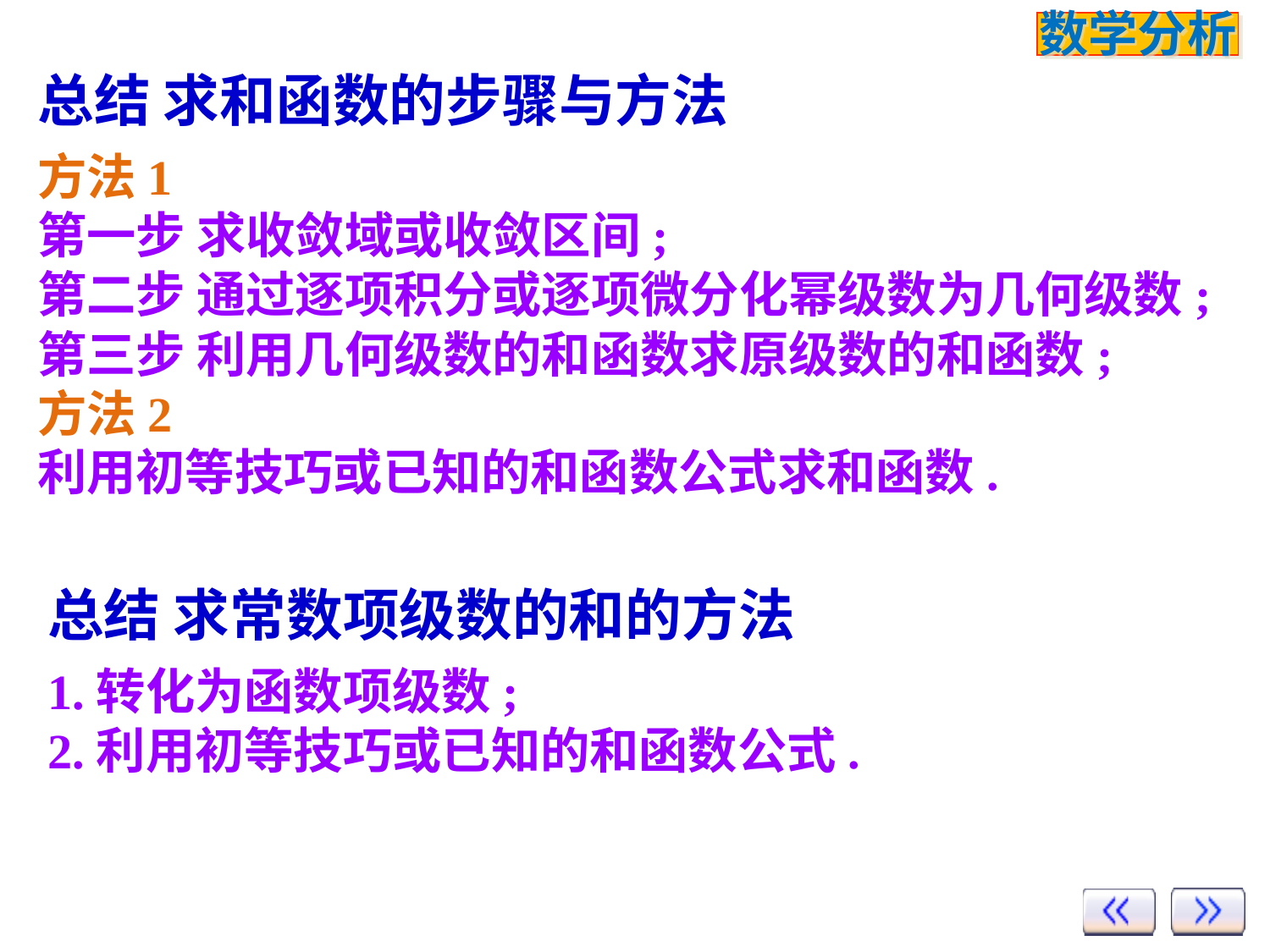

总结 求和函数的步骤与方法

方法1
第一步 求收敛域或收敛区间;
第二步 通过逐项积分或逐项微分化幂级数为几何级数;
第三步 利用几何级数的和函数求原级数的和函数;
方法2
利用初等技巧或已知的和函数公式求和函数.
总结 求常数项级数的和的方法

1.转化为函数项级数;
2.利用初等技巧或已知的和函数公式.